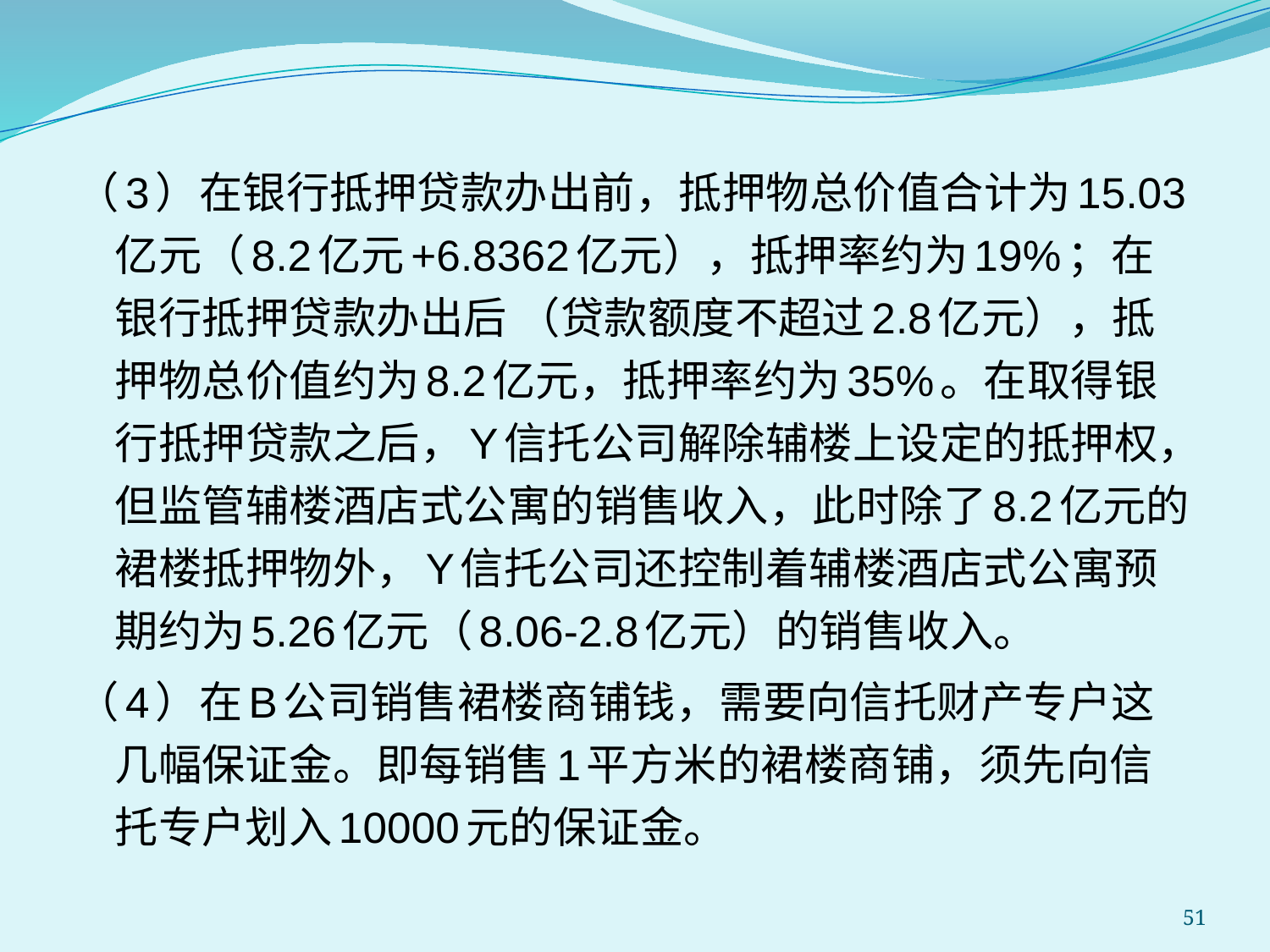

（3）在银行抵押贷款办出前，抵押物总价值合计为15.03亿元（8.2亿元+6.8362亿元），抵押率约为19%；在银行抵押贷款办出后 （贷款额度不超过2.8亿元），抵押物总价值约为8.2亿元，抵押率约为35%。在取得银行抵押贷款之后，Y信托公司解除辅楼上设定的抵押权，但监管辅楼酒店式公寓的销售收入，此时除了8.2亿元的裙楼抵押物外，Y信托公司还控制着辅楼酒店式公寓预期约为5.26亿元（8.06-2.8亿元）的销售收入。
（4）在B公司销售裙楼商铺钱，需要向信托财产专户这几幅保证金。即每销售1平方米的裙楼商铺，须先向信托专户划入10000元的保证金。

51